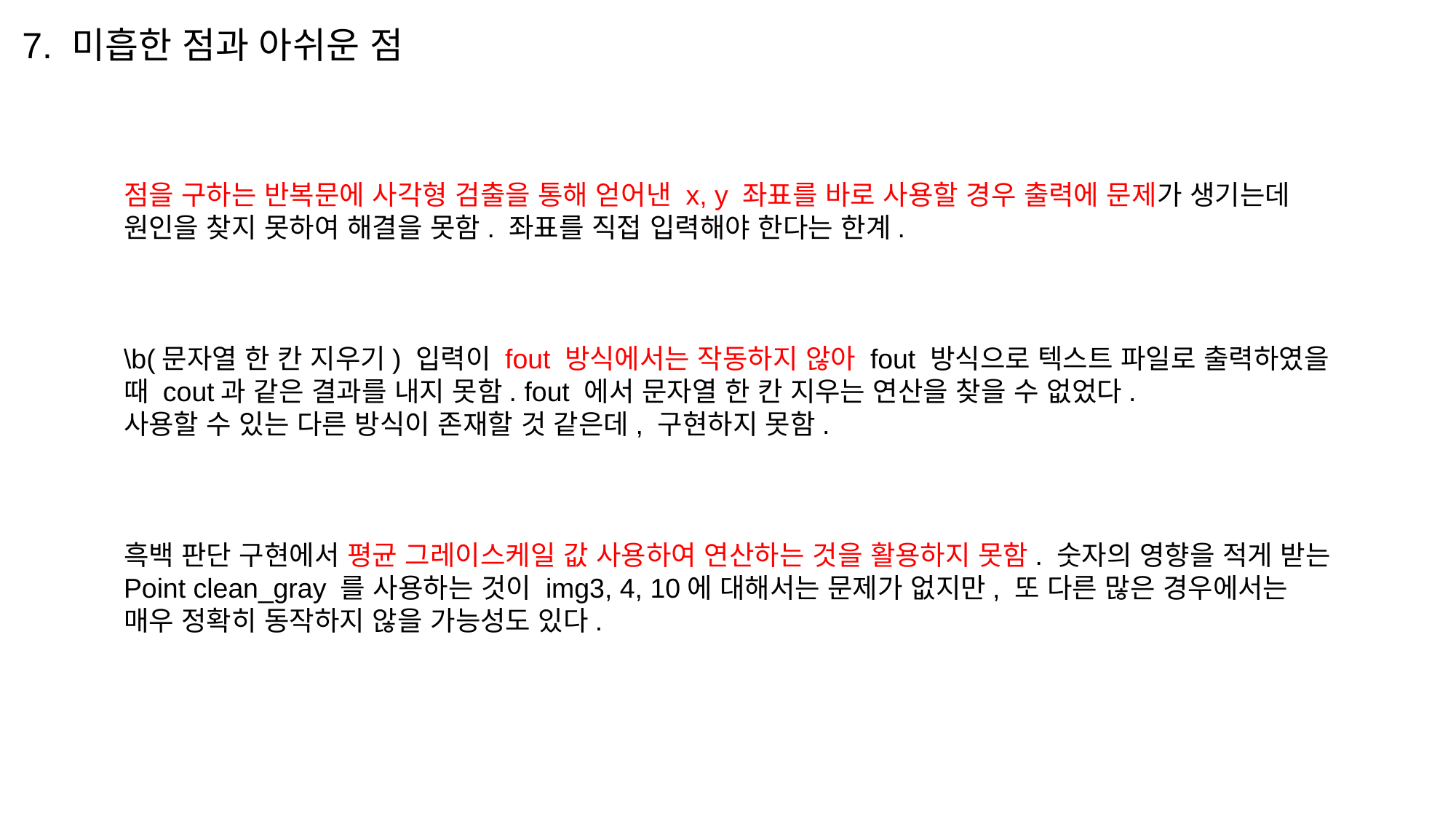

# 7. 미흡한 점과 아쉬운 점
점을 구하는 반복문에 사각형 검출을 통해 얻어낸 x, y 좌표를 바로 사용할 경우 출력에 문제가 생기는데 원인을 찾지 못하여 해결을 못함. 좌표를 직접 입력해야 한다는 한계.

\b(문자열 한 칸 지우기) 입력이 fout 방식에서는 작동하지 않아 fout 방식으로 텍스트 파일로 출력하였을 때 cout과 같은 결과를 내지 못함. fout 에서 문자열 한 칸 지우는 연산을 찾을 수 없었다.
사용할 수 있는 다른 방식이 존재할 것 같은데, 구현하지 못함.

흑백 판단 구현에서 평균 그레이스케일 값 사용하여 연산하는 것을 활용하지 못함. 숫자의 영향을 적게 받는 Point clean_gray 를 사용하는 것이 img3, 4, 10에 대해서는 문제가 없지만, 또 다른 많은 경우에서는 매우 정확히 동작하지 않을 가능성도 있다.